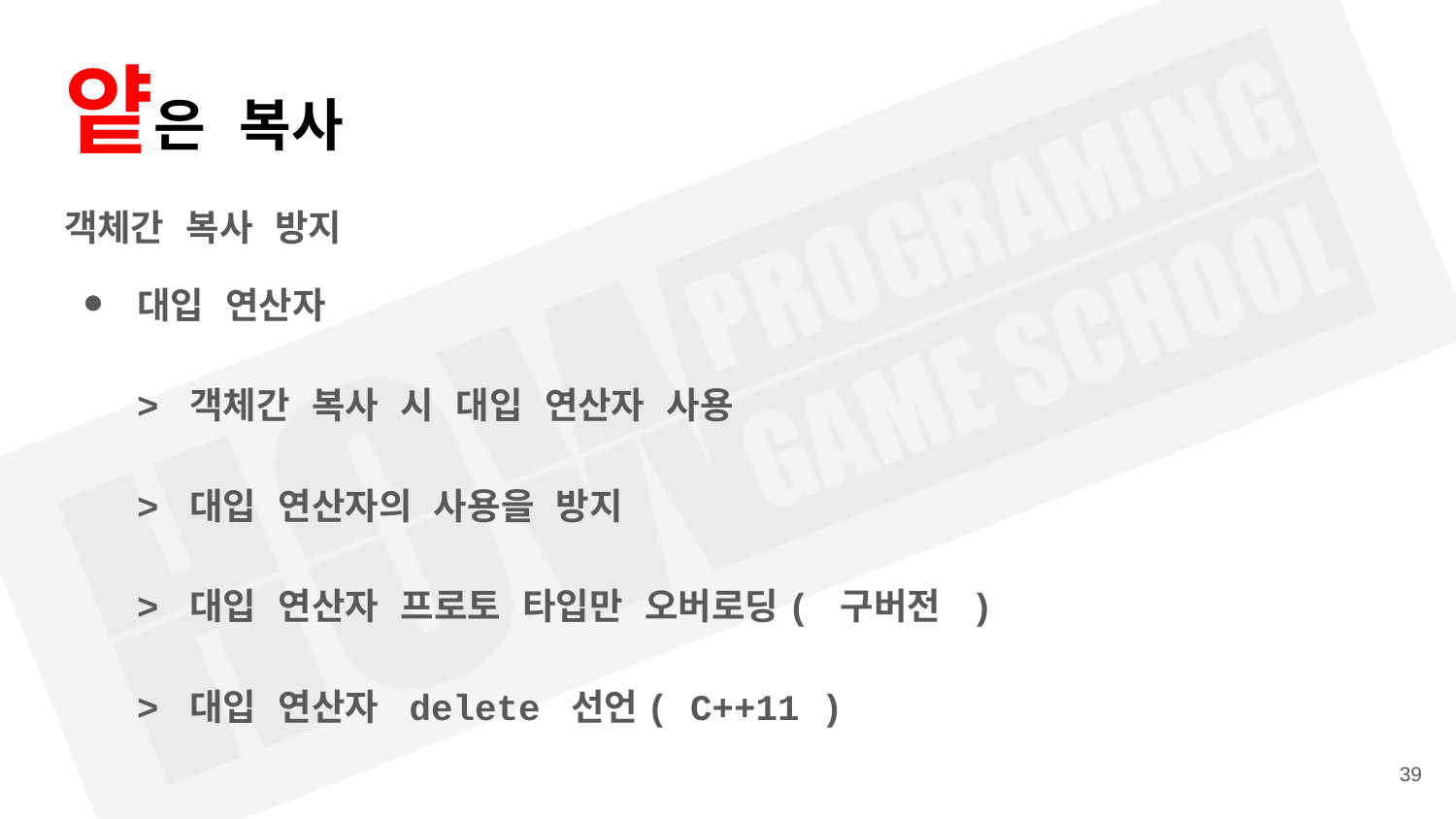

# 얕은 복사
객체간 복사 방지
대입 연산자
> 객체간 복사 시 대입 연산자 사용
> 대입 연산자의 사용을 방지
> 대입 연산자 프로토 타입만 오버로딩( 구버전 )
> 대입 연산자 delete 선언( C++11 )
39